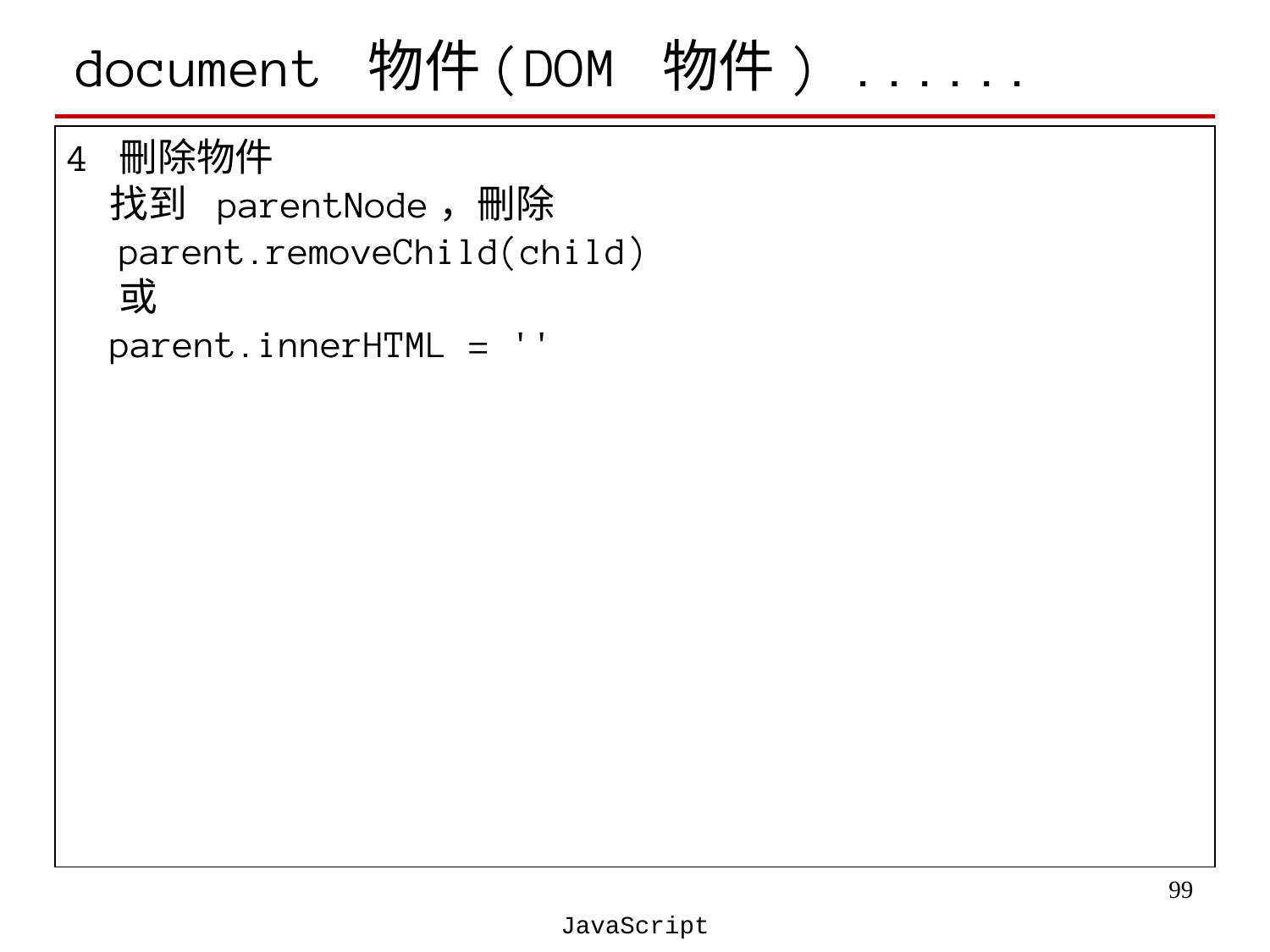

# document 物件(DOM 物件) ......
4 刪除物件
  找到 parentNode，刪除
  parent.removeChild(child)
  或
  parent.innerHTML = ''

99
JavaScript